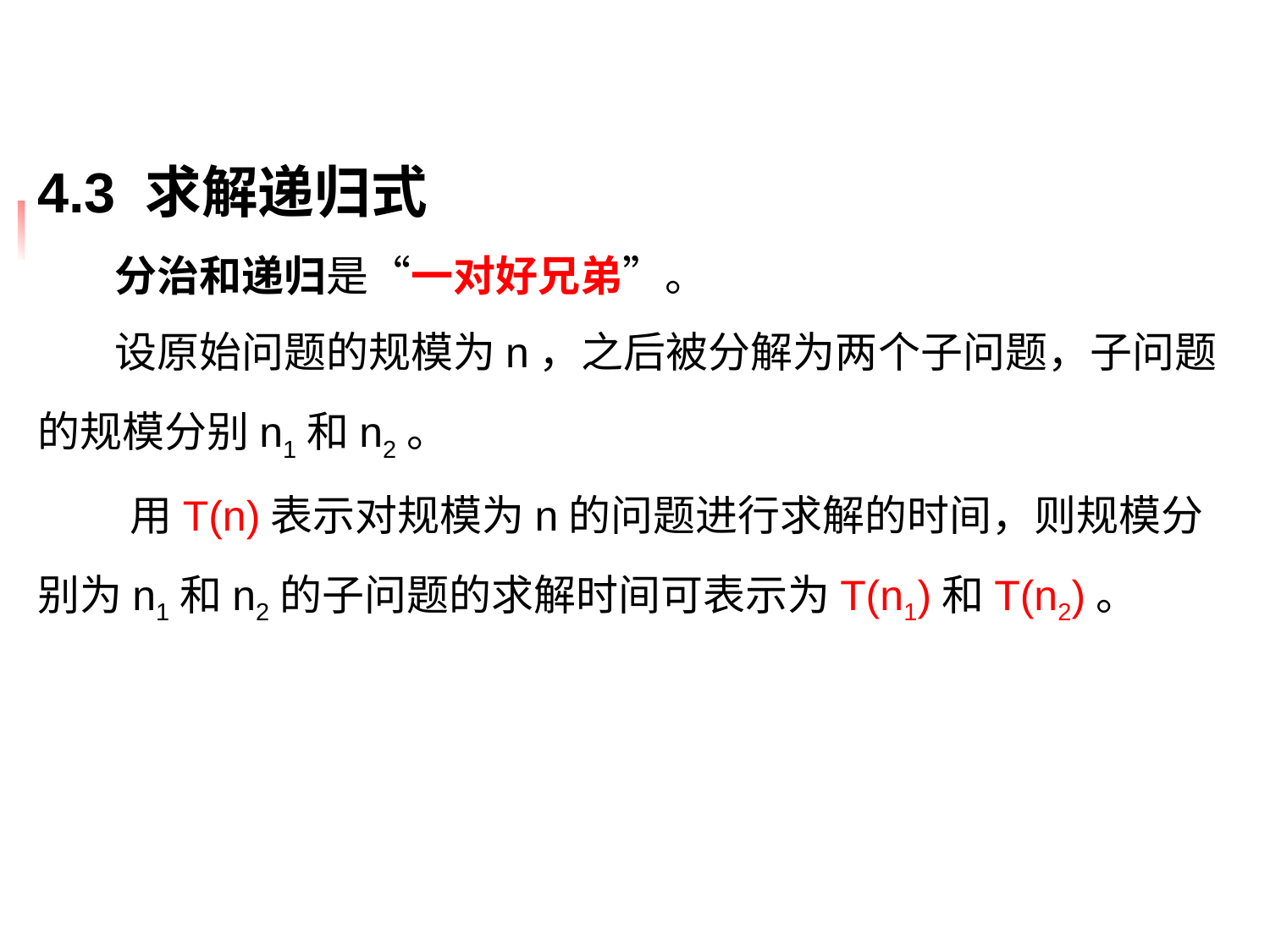

4.3 求解递归式
       分治和递归是“一对好兄弟”。
       设原始问题的规模为n，之后被分解为两个子问题，子问题的规模分别n1和n2。
  用T(n)表示对规模为n的问题进行求解的时间，则规模分别为n1和n2的子问题的求解时间可表示为T(n1)和T(n2)。